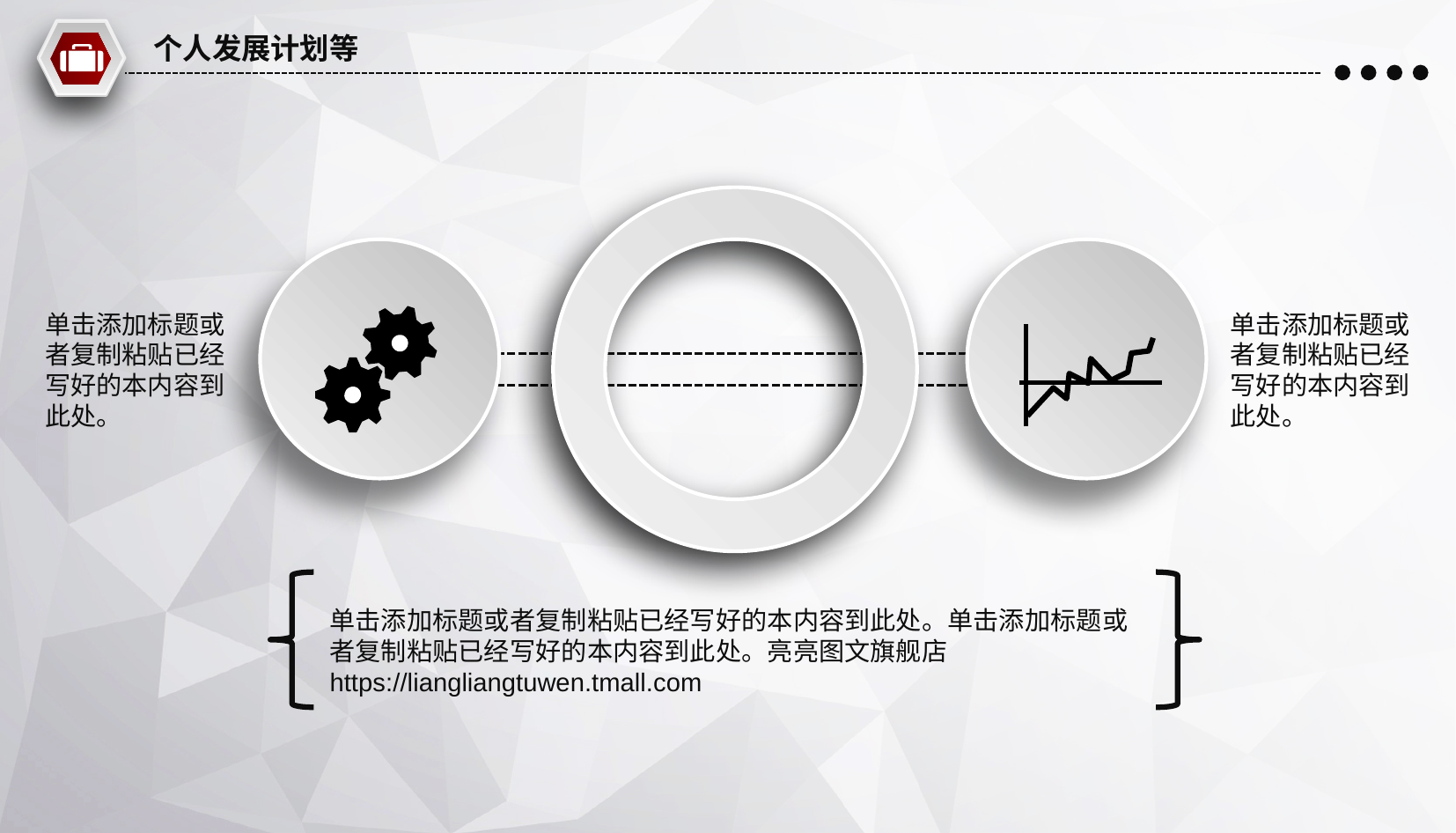

个人发展计划等

单击添加标题或
者复制粘贴已经
写好的本内容到
此处。
单击添加标题或
者复制粘贴已经
写好的本内容到
此处。

单击添加标题或者复制粘贴已经写好的本内容到此处。单击添加标题或
者复制粘贴已经写好的本内容到此处。亮亮图文旗舰店
https://liangliangtuwen.tmall.com